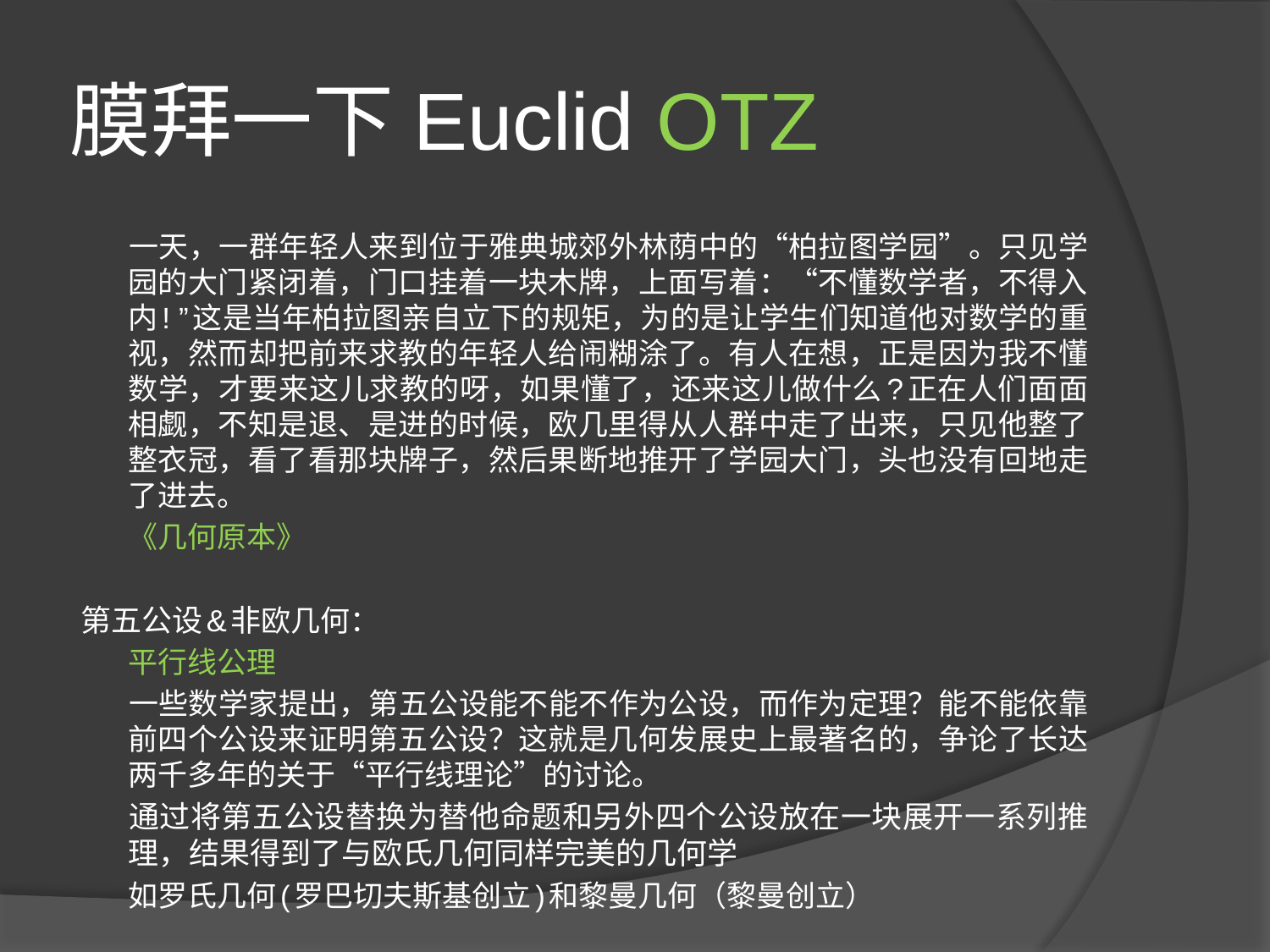

# 膜拜一下Euclid OTZ
		一天，一群年轻人来到位于雅典城郊外林荫中的“柏拉图学园”。只见学园的大门紧闭着，门口挂着一块木牌，上面写着：“不懂数学者，不得入内! ”这是当年柏拉图亲自立下的规矩，为的是让学生们知道他对数学的重视，然而却把前来求教的年轻人给闹糊涂了。有人在想，正是因为我不懂数学，才要来这儿求教的呀，如果懂了，还来这儿做什么?正在人们面面相觑，不知是退、是进的时候，欧几里得从人群中走了出来，只见他整了整衣冠，看了看那块牌子，然后果断地推开了学园大门，头也没有回地走了进去。
		《几何原本》

第五公设&非欧几何：
	平行线公理
	一些数学家提出，第五公设能不能不作为公设，而作为定理？能不能依靠前四个公设来证明第五公设？这就是几何发展史上最著名的，争论了长达两千多年的关于“平行线理论”的讨论。
	通过将第五公设替换为替他命题和另外四个公设放在一块展开一系列推理，结果得到了与欧氏几何同样完美的几何学
	如罗氏几何(罗巴切夫斯基创立)和黎曼几何（黎曼创立）